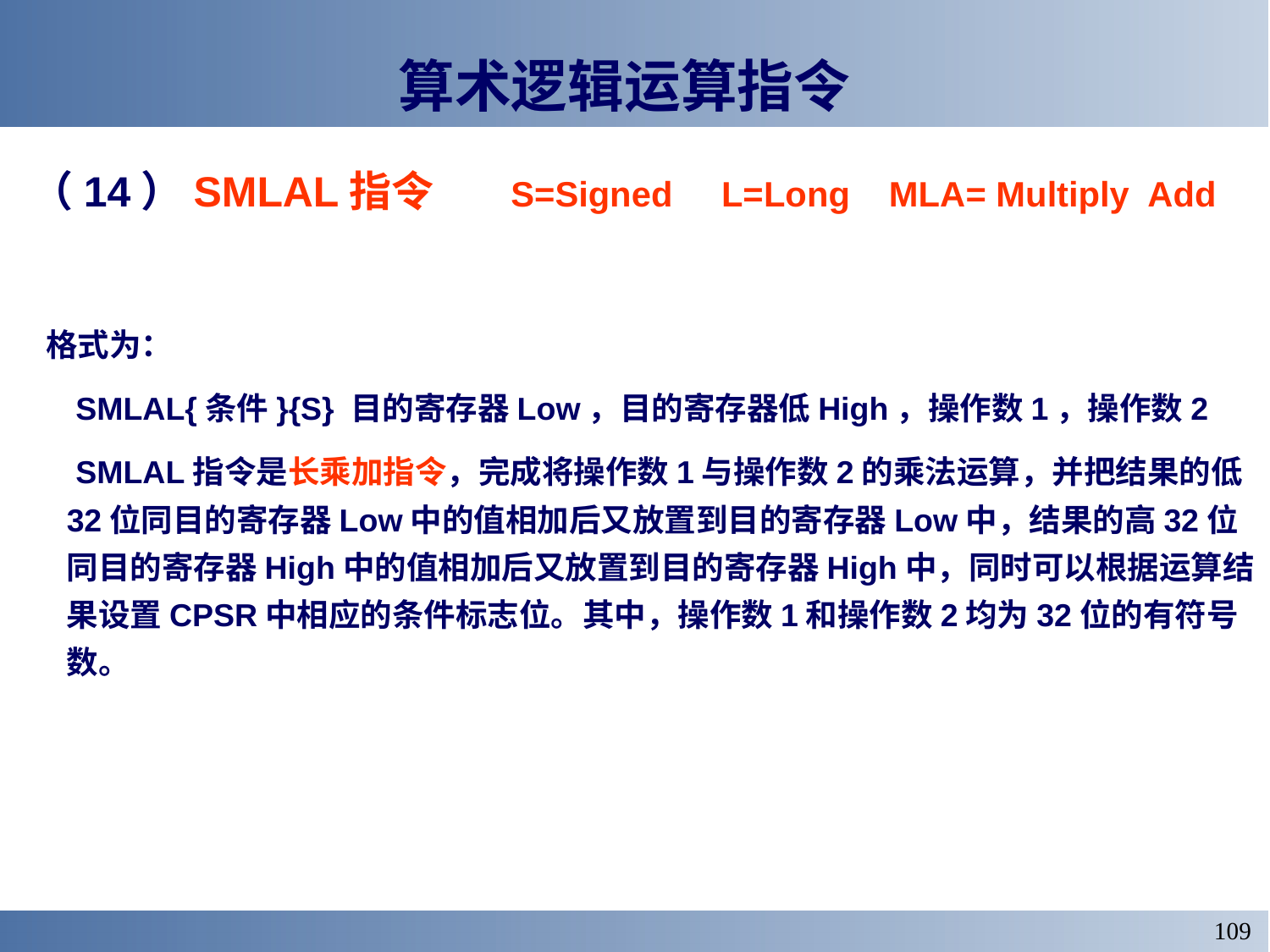

# 算术逻辑运算指令
（14）SMLAL指令       S=Signed     L=Long    MLA= Multiply  Add

 格式为：
     SMLAL{条件}{S} 目的寄存器Low，目的寄存器低High，操作数1，操作数2
     SMLAL指令是长乘加指令，完成将操作数1与操作数2的乘法运算，并把结果的低32位同目的寄存器Low中的值相加后又放置到目的寄存器Low中，结果的高32位同目的寄存器High中的值相加后又放置到目的寄存器High中，同时可以根据运算结果设置CPSR中相应的条件标志位。其中，操作数1和操作数2均为32位的有符号数。